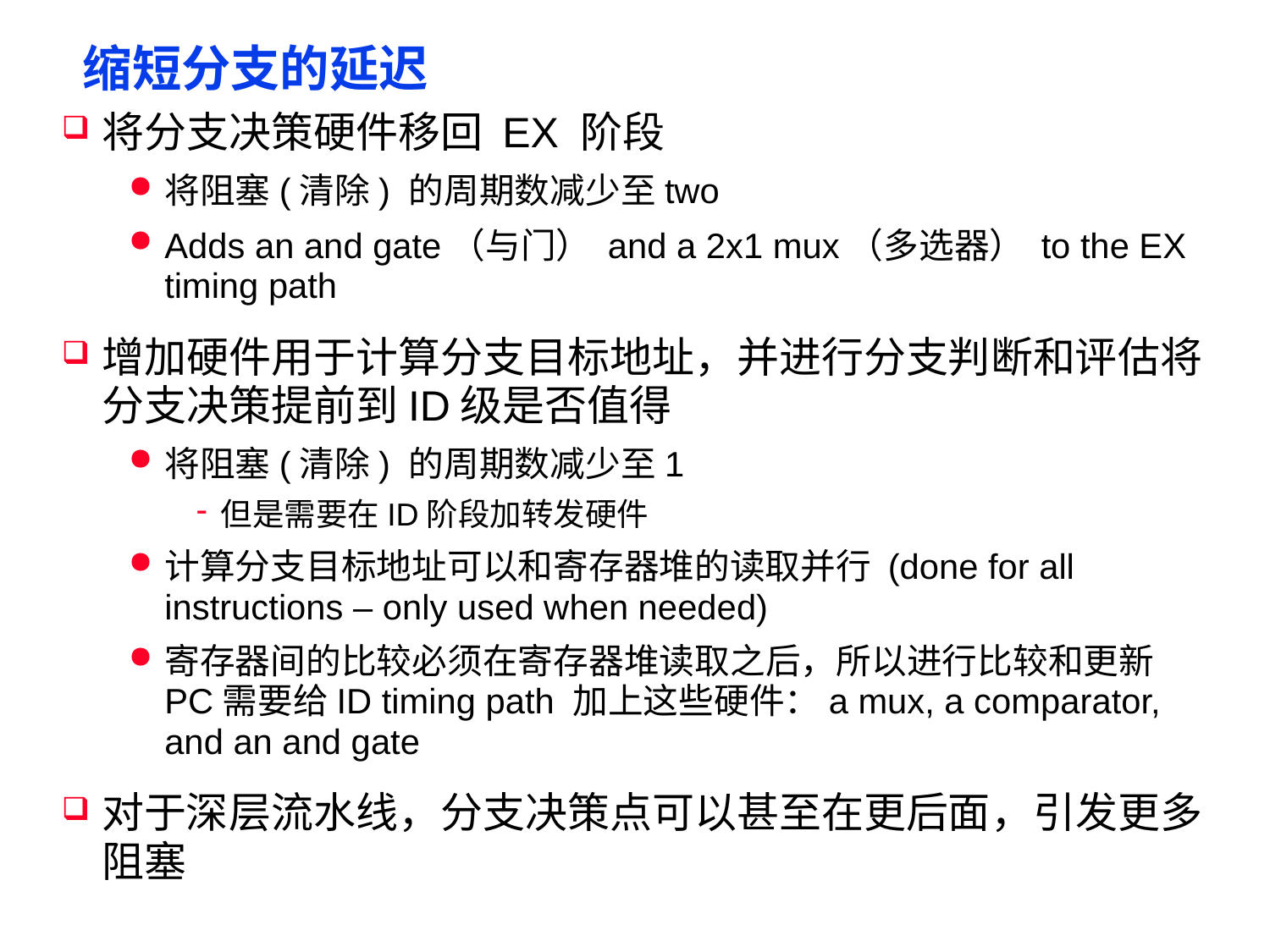

# 缩短分支的延迟
将分支决策硬件移回 EX 阶段
将阻塞(清除) 的周期数减少至two
Adds an and gate（与门） and a 2x1 mux（多选器） to the EX timing path
增加硬件用于计算分支目标地址，并进行分支判断和评估将分支决策提前到ID级是否值得
将阻塞(清除) 的周期数减少至1
但是需要在ID阶段加转发硬件
计算分支目标地址可以和寄存器堆的读取并行 (done for all instructions – only used when needed)
寄存器间的比较必须在寄存器堆读取之后，所以进行比较和更新PC需要给ID timing path 加上这些硬件：a mux, a comparator, and an and gate
对于深层流水线，分支决策点可以甚至在更后面，引发更多阻塞